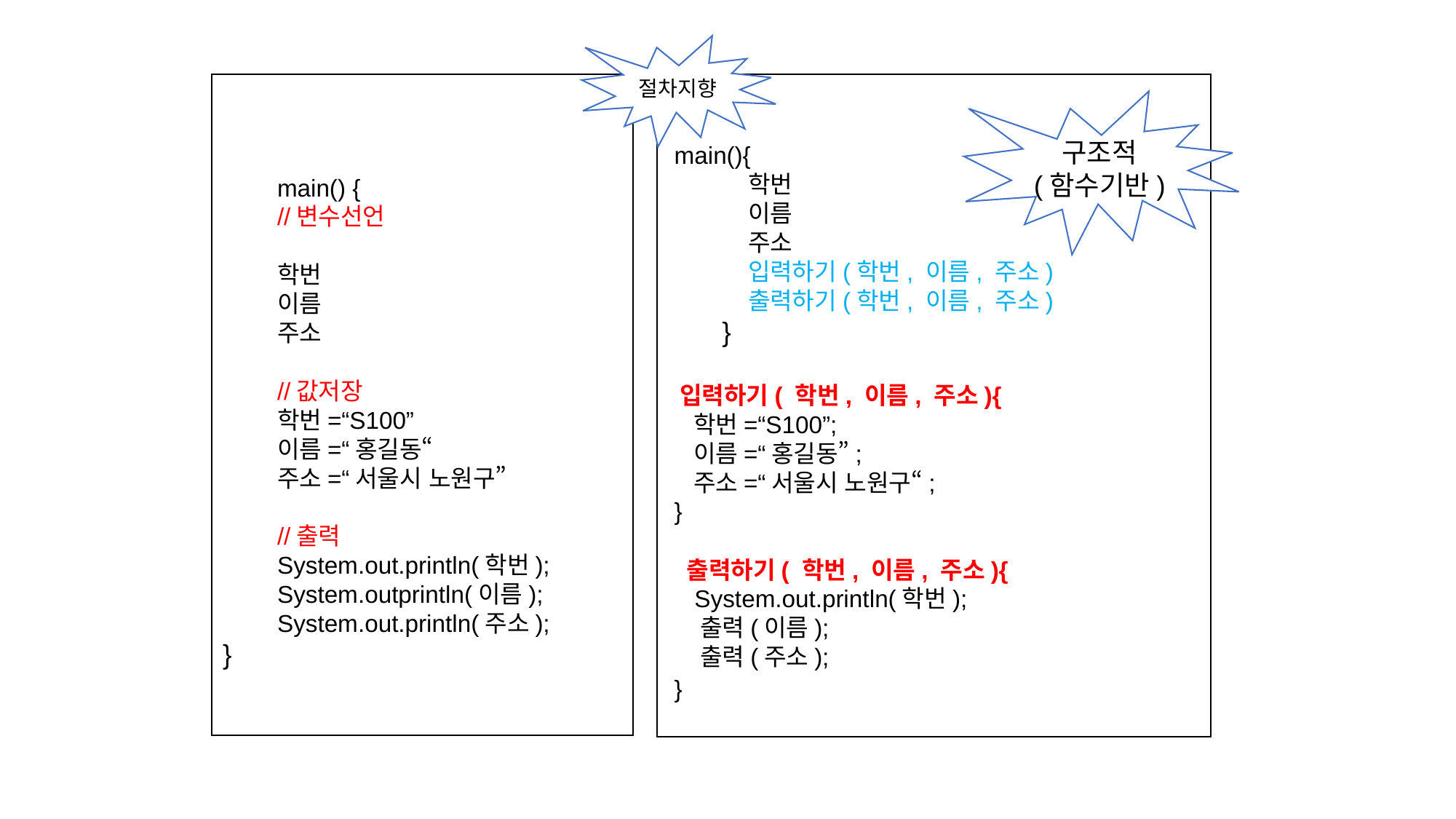

절차지향

main() {
//변수선언

학번
이름
주소

//값저장
학번=“S100”
이름=“홍길동“
주소=“서울시 노원구”

//출력
System.out.println(학번);
System.outprintln(이름);
System.out.println(주소);
}

 main(){
   학번
   이름
   주소
   입력하기(학번, 이름, 주소)
   출력하기(학번, 이름, 주소)
}

 입력하기( 학번, 이름, 주소){
   학번=“S100”;
   이름=“홍길동”;
   주소=“서울시 노원구“;
 }

  출력하기( 학번, 이름, 주소){
    System.out.println(학번);
    출력(이름);
    출력(주소);
 }
구조적
(함수기반)